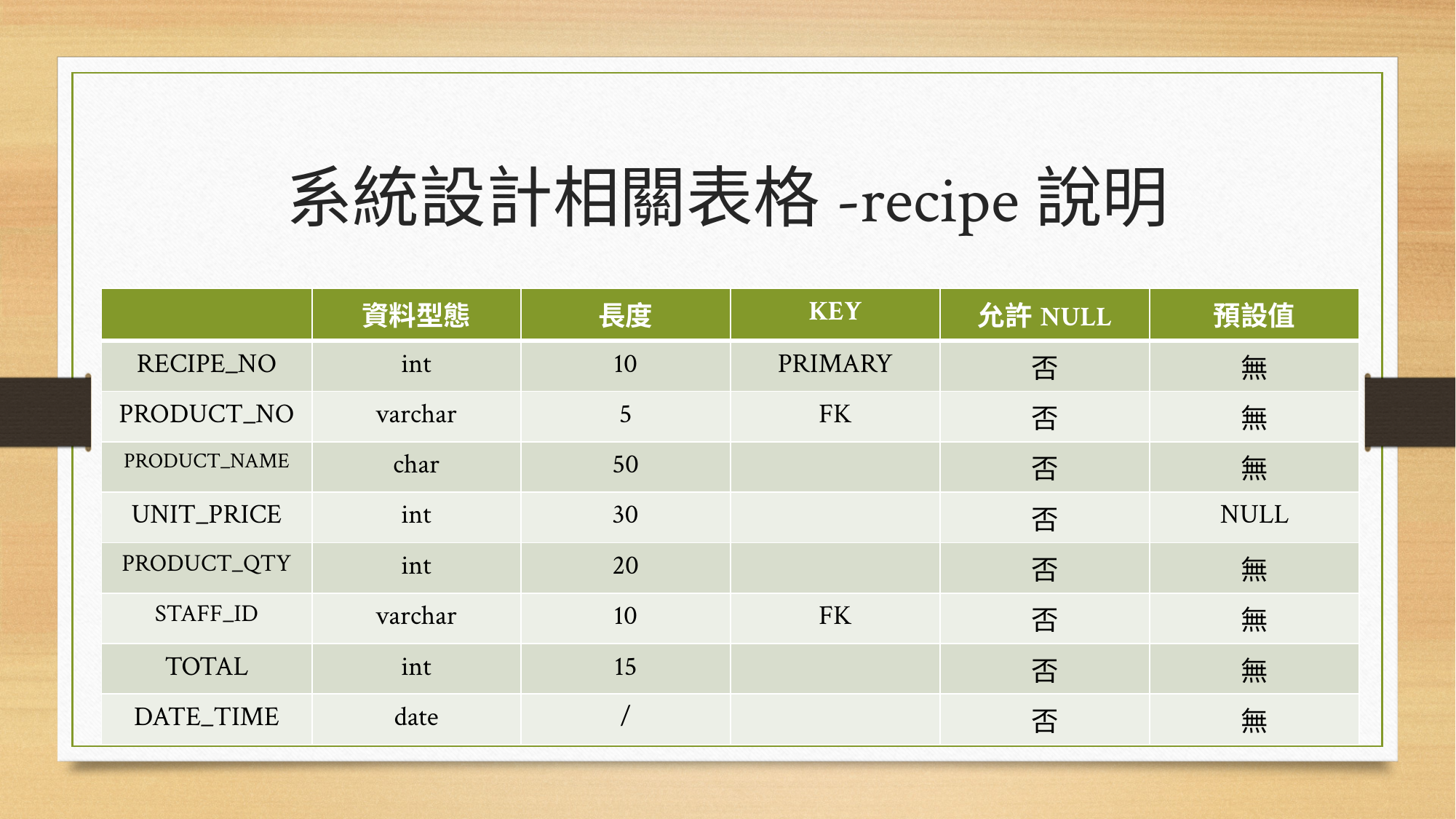

# 系統設計相關表格-recipe說明
|  | 資料型態 | 長度 | KEY | 允許NULL | 預設值 |
| --- | --- | --- | --- | --- | --- |
| RECIPE\_NO | int | 10 | PRIMARY | 否 | 無 |
| PRODUCT\_NO | varchar | 5 | FK | 否 | 無 |
| PRODUCT\_NAME | char | 50 |  | 否 | 無 |
| UNIT\_PRICE | int | 30 |  | 否 | NULL |
| PRODUCT\_QTY | int | 20 |  | 否 | 無 |
| STAFF\_ID | varchar | 10 | FK | 否 | 無 |
| TOTAL | int | 15 |  | 否 | 無 |
| DATE\_TIME | date | / |  | 否 | 無 |